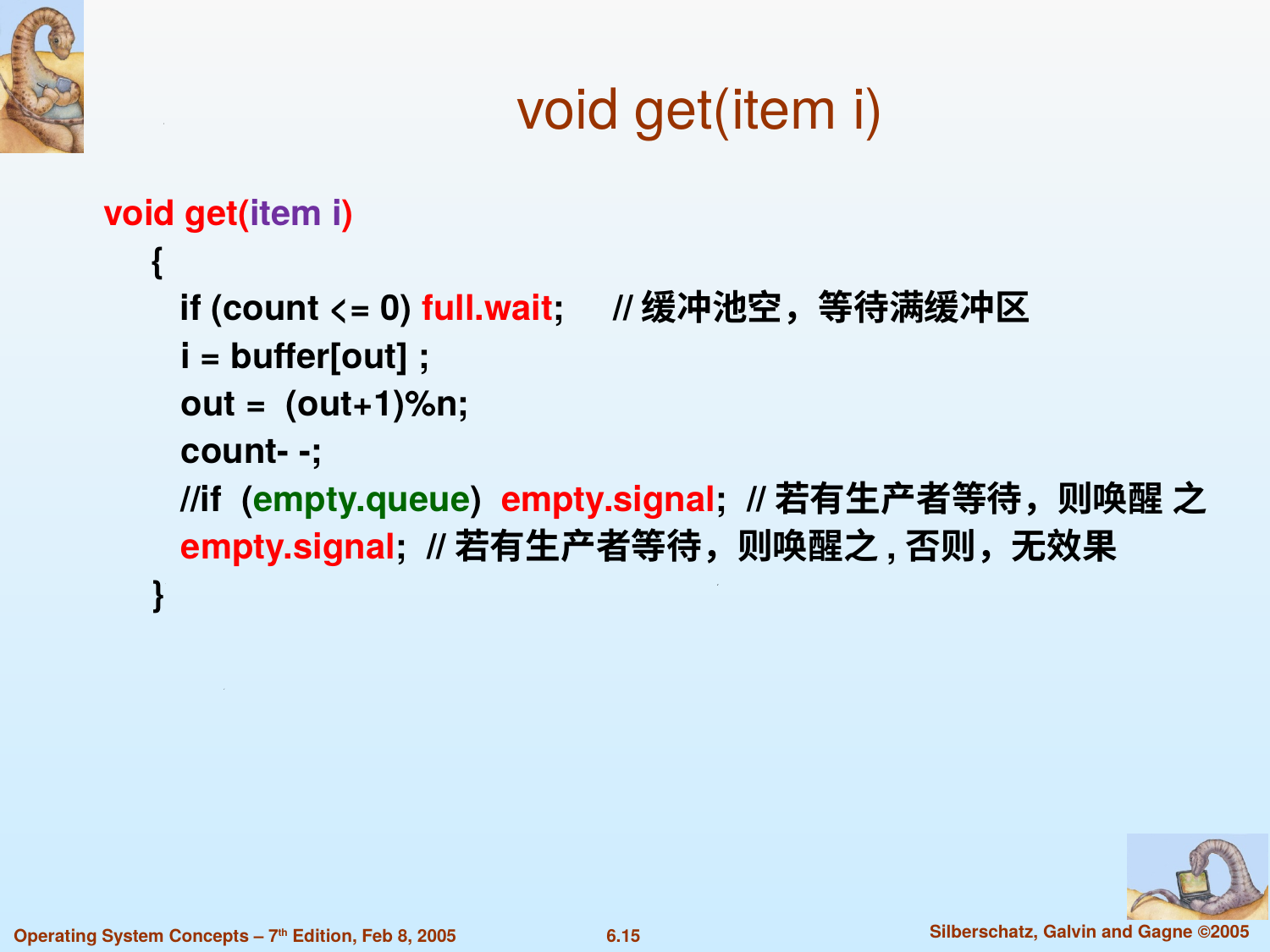

void get(item i)
void get(item i)
	{
	   if (count <= 0) full.wait;     //缓冲池空，等待满缓冲区
        i = buffer[out] ;
        out =  (out+1)%n;
        count- -;
        //if  (empty.queue)  empty.signal;  //若有生产者等待，则唤醒 之
        empty.signal;  //若有生产者等待，则唤醒之,否则，无效果
	}